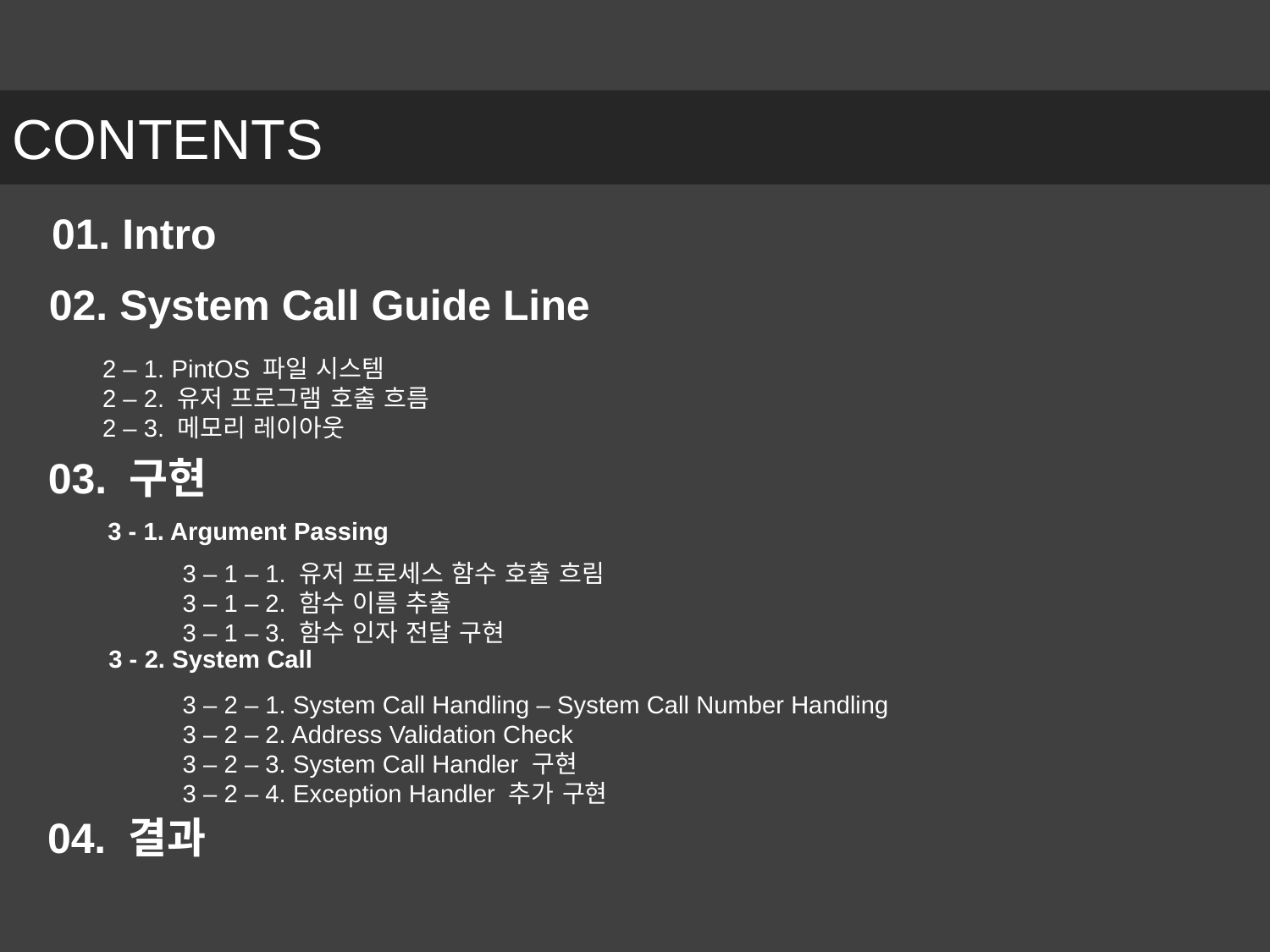

CONTENTS
01. Intro
02. System Call Guide Line
2 – 1. PintOS 파일 시스템
2 – 2. 유저 프로그램 호출 흐름
2 – 3. 메모리 레이아웃
03. 구현
3 - 1. Argument Passing
3 – 1 – 1. 유저 프로세스 함수 호출 흐림
3 – 1 – 2. 함수 이름 추출
3 – 1 – 3. 함수 인자 전달 구현
3 - 2. System Call
3 – 2 – 1. System Call Handling – System Call Number Handling
3 – 2 – 2. Address Validation Check
3 – 2 – 3. System Call Handler 구현
3 – 2 – 4. Exception Handler 추가 구현
04. 결과